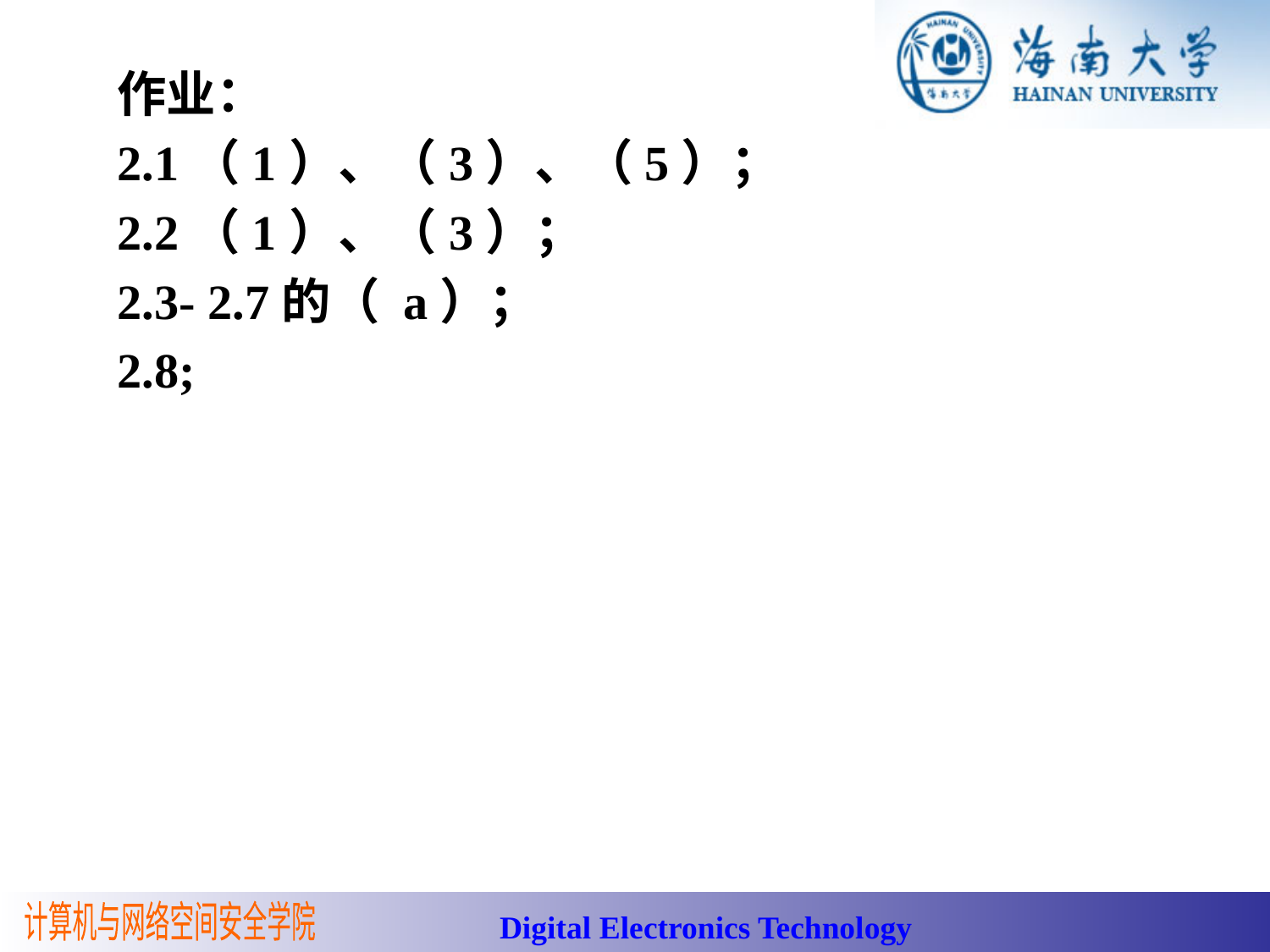

# 作业：
2.1（1）、（3）、（5）；
2.2（1）、（3）；
2.3- 2.7的（ a）；
2.8;